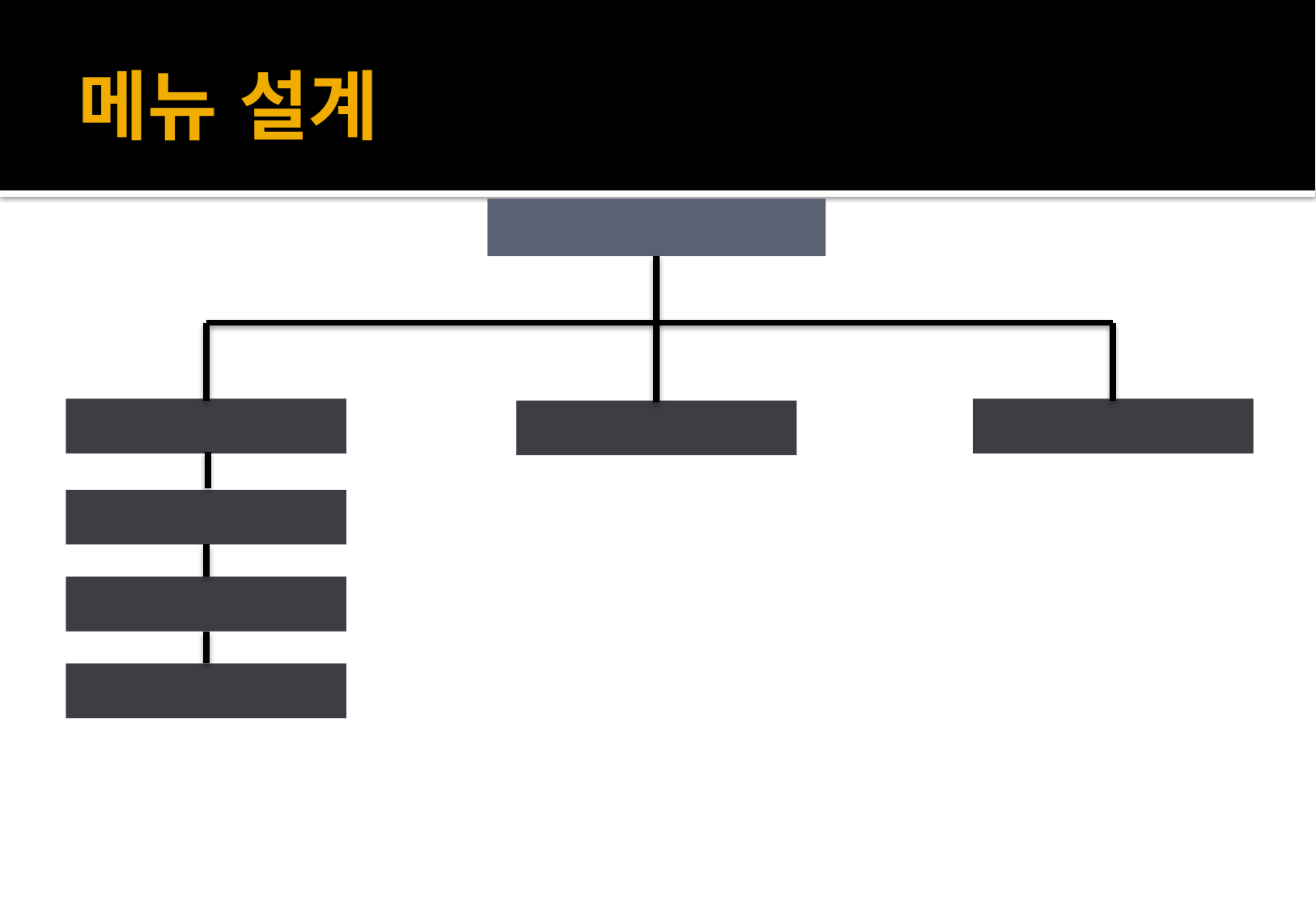

# 메뉴 설계
메인 페이지
커뮤니티
로그인
장바구니
회원가입
아이디 찾기
비밀번호 찾기